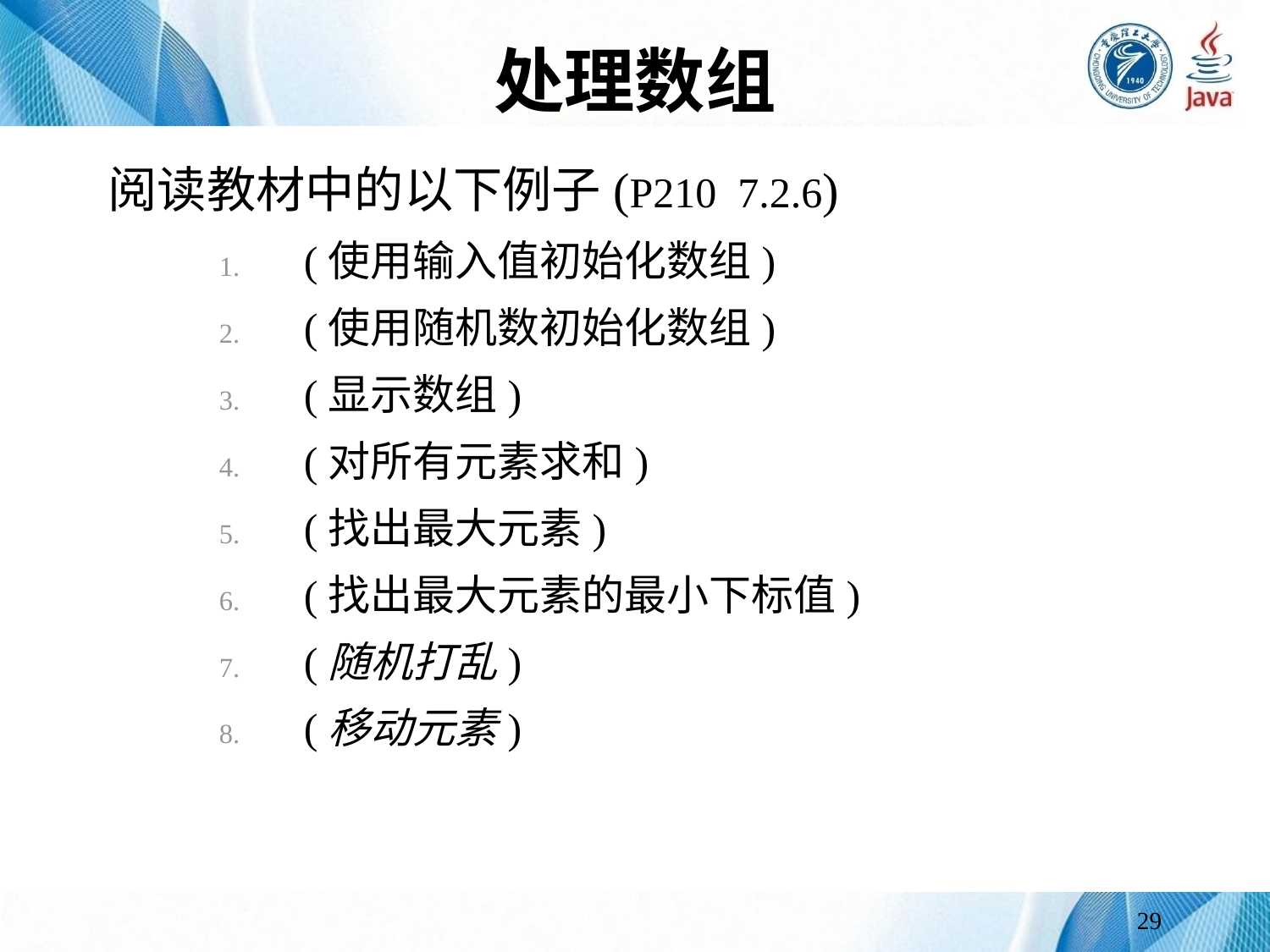

# 处理数组
阅读教材中的以下例子(P210  7.2.6)
(使用输入值初始化数组)
(使用随机数初始化数组)
(显示数组)
(对所有元素求和)
(找出最大元素)
(找出最大元素的最小下标值)
(随机打乱)
(移动元素)
29